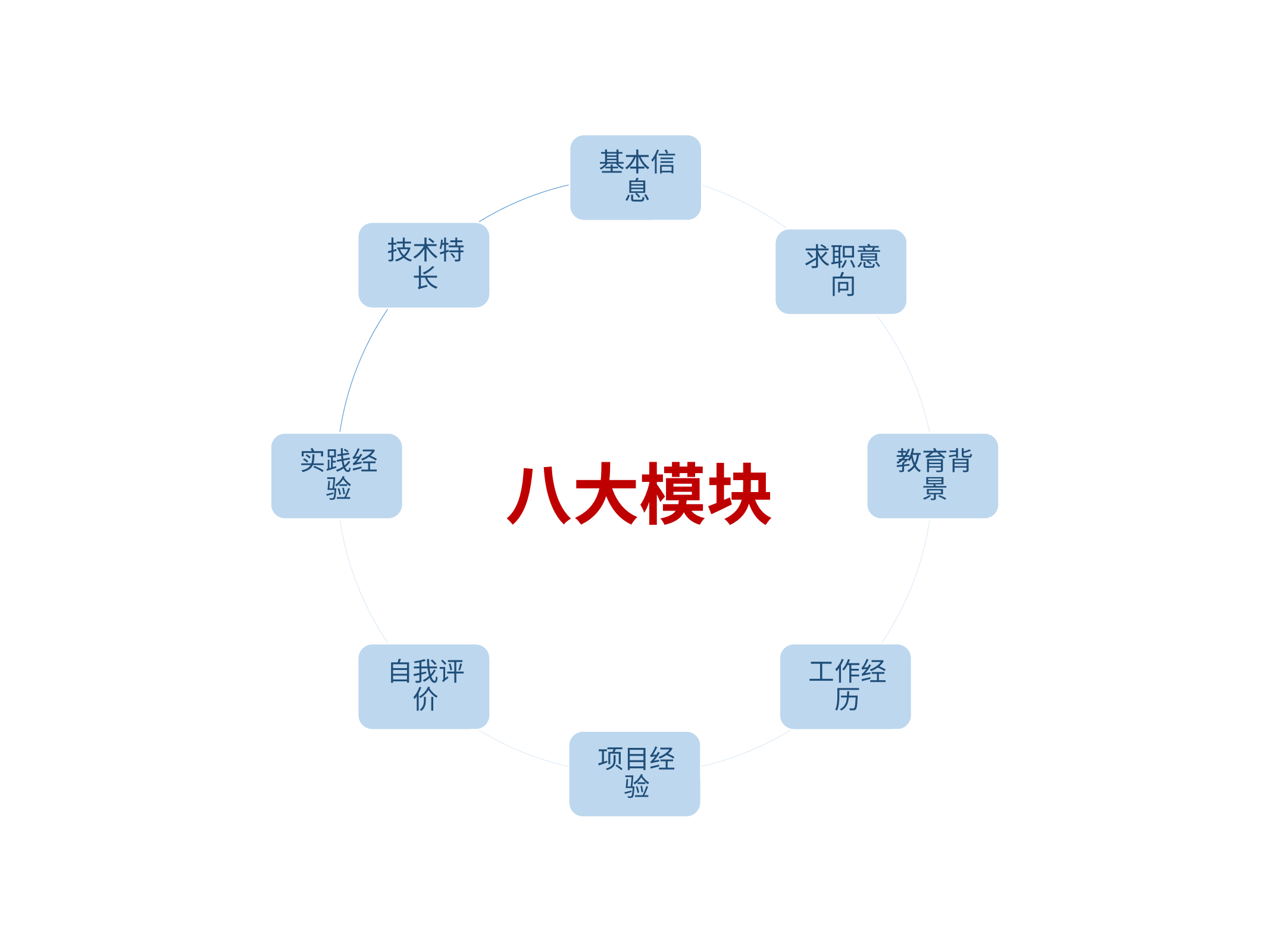

基本信息
求职意向
教育背景
工作经历
项目经验
自我评价
实践经验
技术特长
八大模块